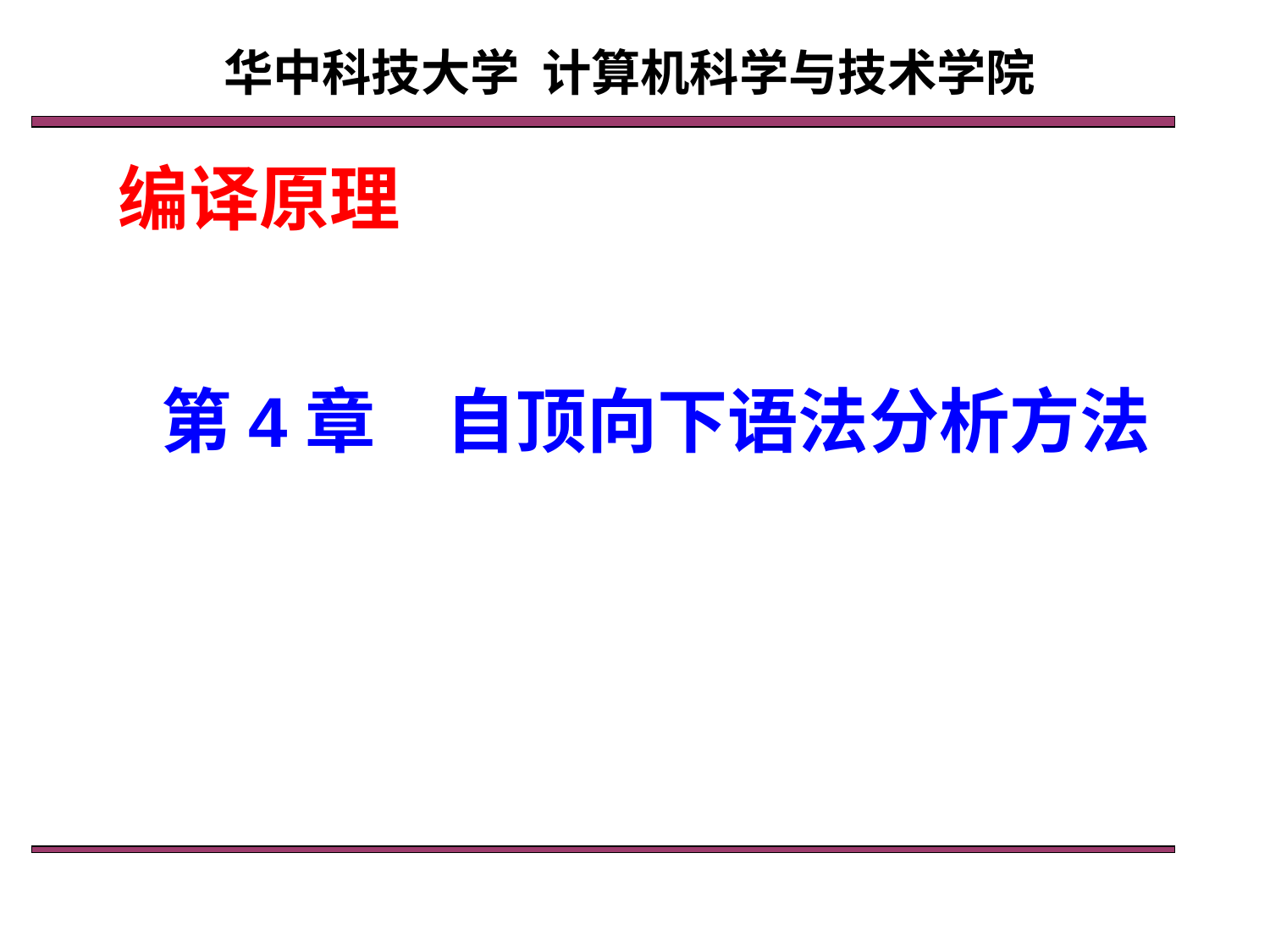

华中科技大学  计算机科学与技术学院
编译原理
# 第4章　自顶向下语法分析方法